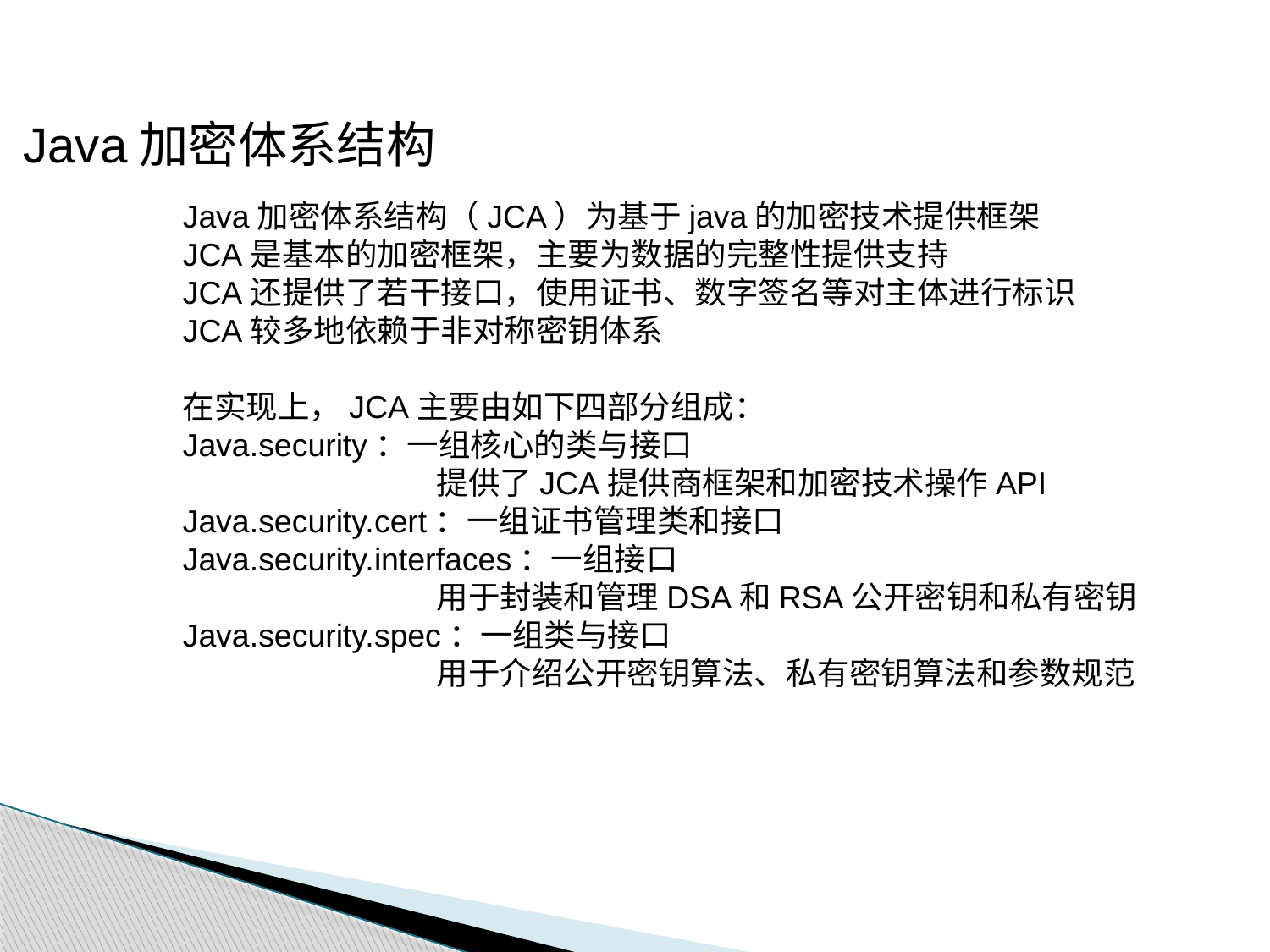

Java加密体系结构
Java加密体系结构（JCA）为基于java的加密技术提供框架
JCA是基本的加密框架，主要为数据的完整性提供支持
JCA还提供了若干接口，使用证书、数字签名等对主体进行标识
JCA较多地依赖于非对称密钥体系

在实现上，JCA主要由如下四部分组成：
Java.security：一组核心的类与接口
		提供了JCA提供商框架和加密技术操作API
Java.security.cert：一组证书管理类和接口
Java.security.interfaces：一组接口
		用于封装和管理DSA和RSA公开密钥和私有密钥
Java.security.spec：一组类与接口
		用于介绍公开密钥算法、私有密钥算法和参数规范